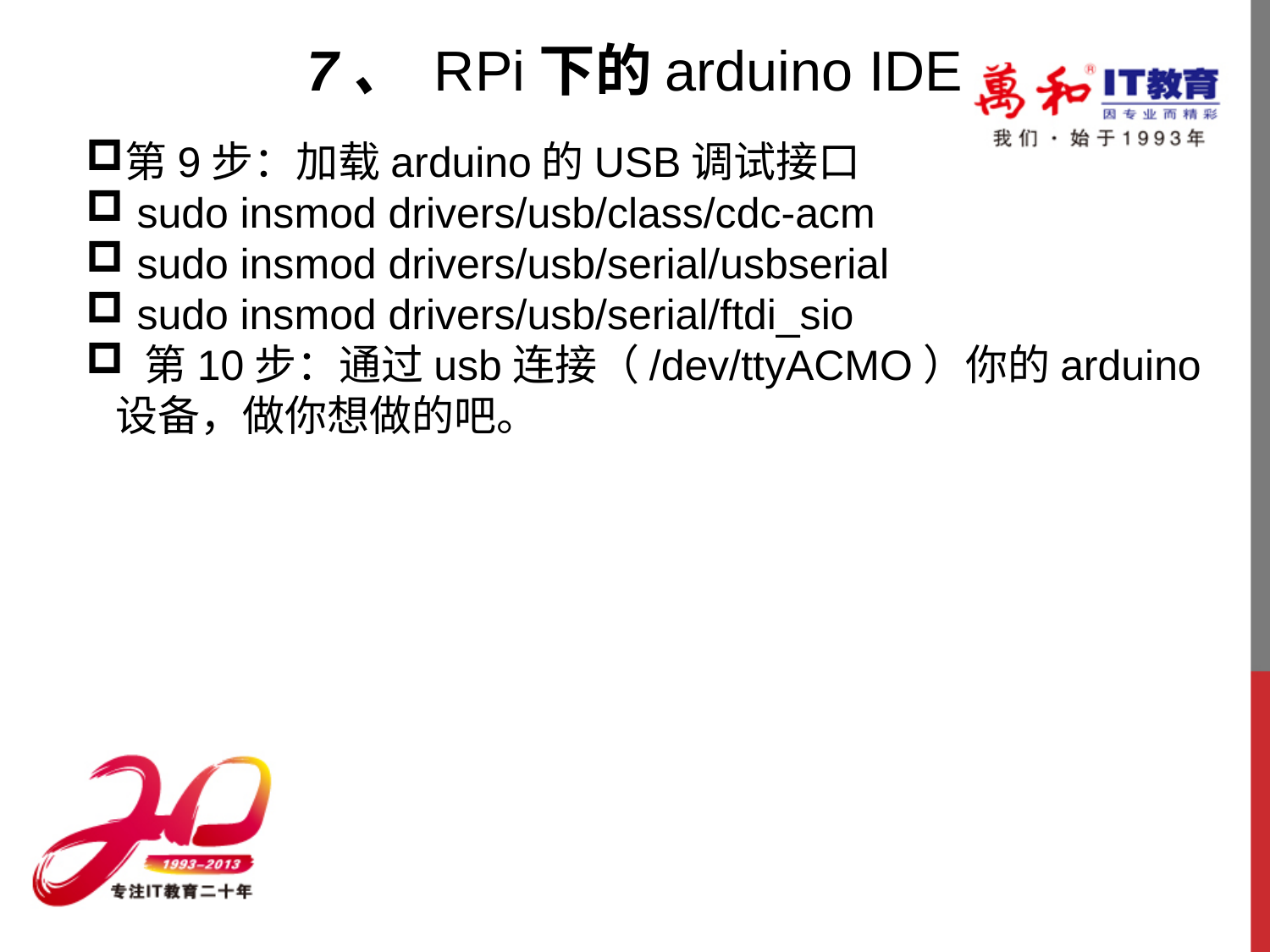

# 7、 RPi下的arduino IDE
第9步：加载arduino的USB调试接口
 sudo insmod drivers/usb/class/cdc-acm
 sudo insmod drivers/usb/serial/usbserial
 sudo insmod drivers/usb/serial/ftdi_sio
 第10步：通过usb连接（/dev/ttyACMO）你的arduino设备，做你想做的吧。